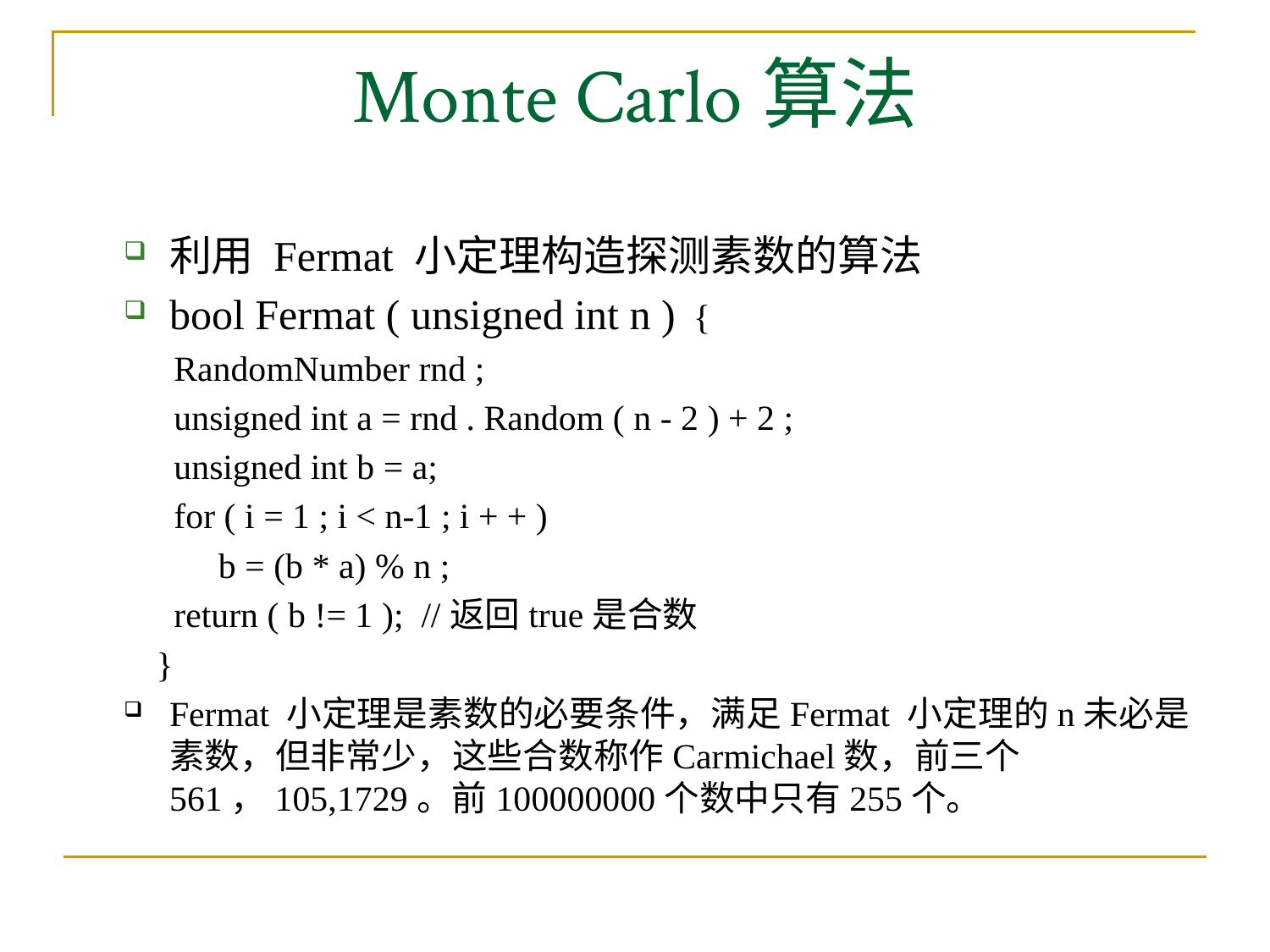

# Monte Carlo算法
利用 Fermat 小定理构造探测素数的算法
bool Fermat ( unsigned int n )  {
           RandomNumber rnd ;
           unsigned int a = rnd . Random ( n - 2 ) + 2 ;
           unsigned int b = a;
           for ( i = 1 ; i < n-1 ; i + + )
                b = (b * a) % n ;
           return ( b != 1 );  //返回true是合数
         }
Fermat 小定理是素数的必要条件，满足Fermat 小定理的n未必是素数，但非常少，这些合数称作Carmichael数，前三个561，105,1729。前100000000个数中只有255个。